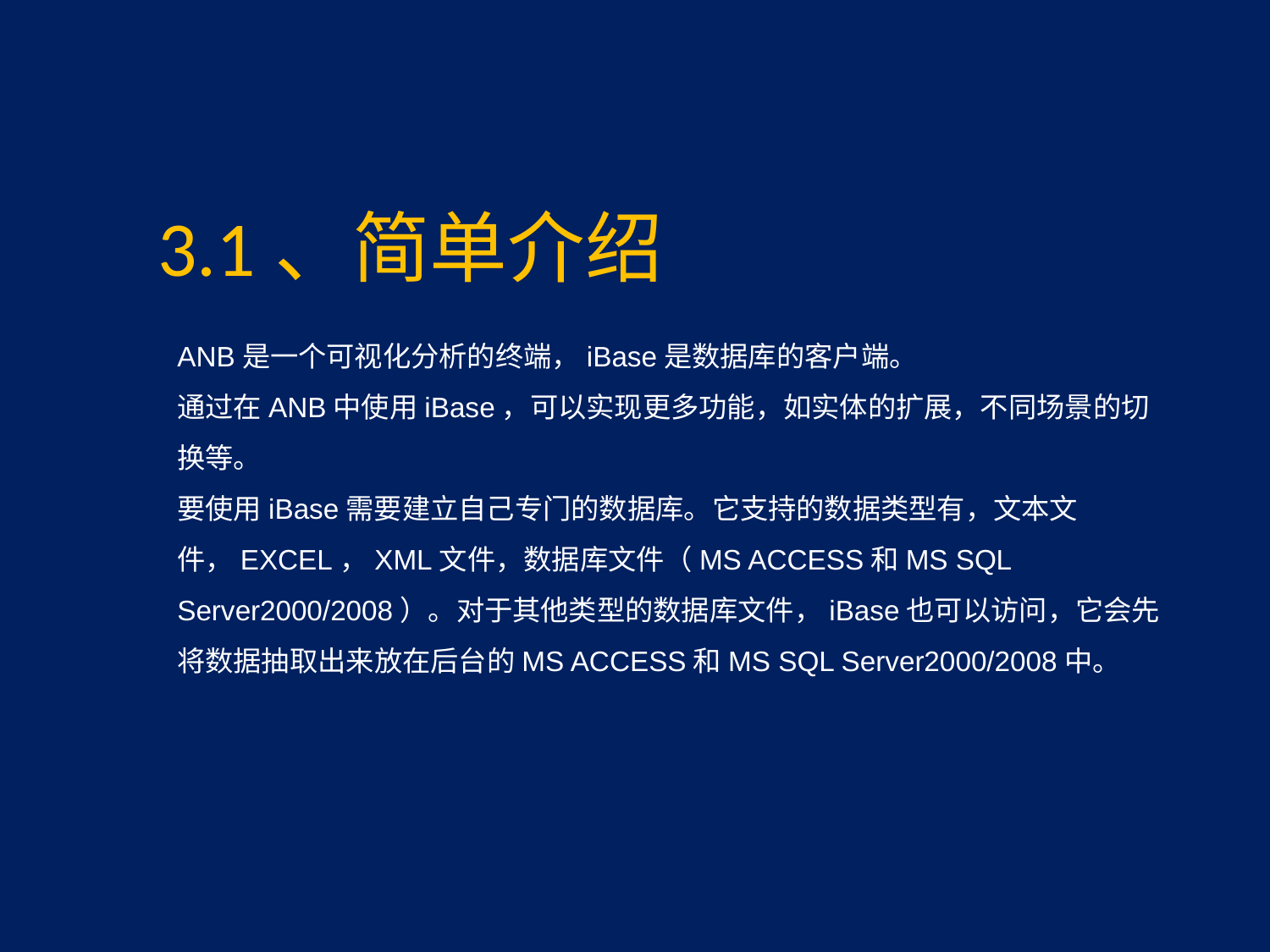

# 3.1、简单介绍
ANB是一个可视化分析的终端，iBase是数据库的客户端。
通过在ANB中使用iBase，可以实现更多功能，如实体的扩展，不同场景的切换等。
要使用iBase需要建立自己专门的数据库。它支持的数据类型有，文本文件，EXCEL，XML文件，数据库文件（MS ACCESS和MS SQL Server2000/2008）。对于其他类型的数据库文件，iBase也可以访问，它会先将数据抽取出来放在后台的MS ACCESS和MS SQL Server2000/2008中。